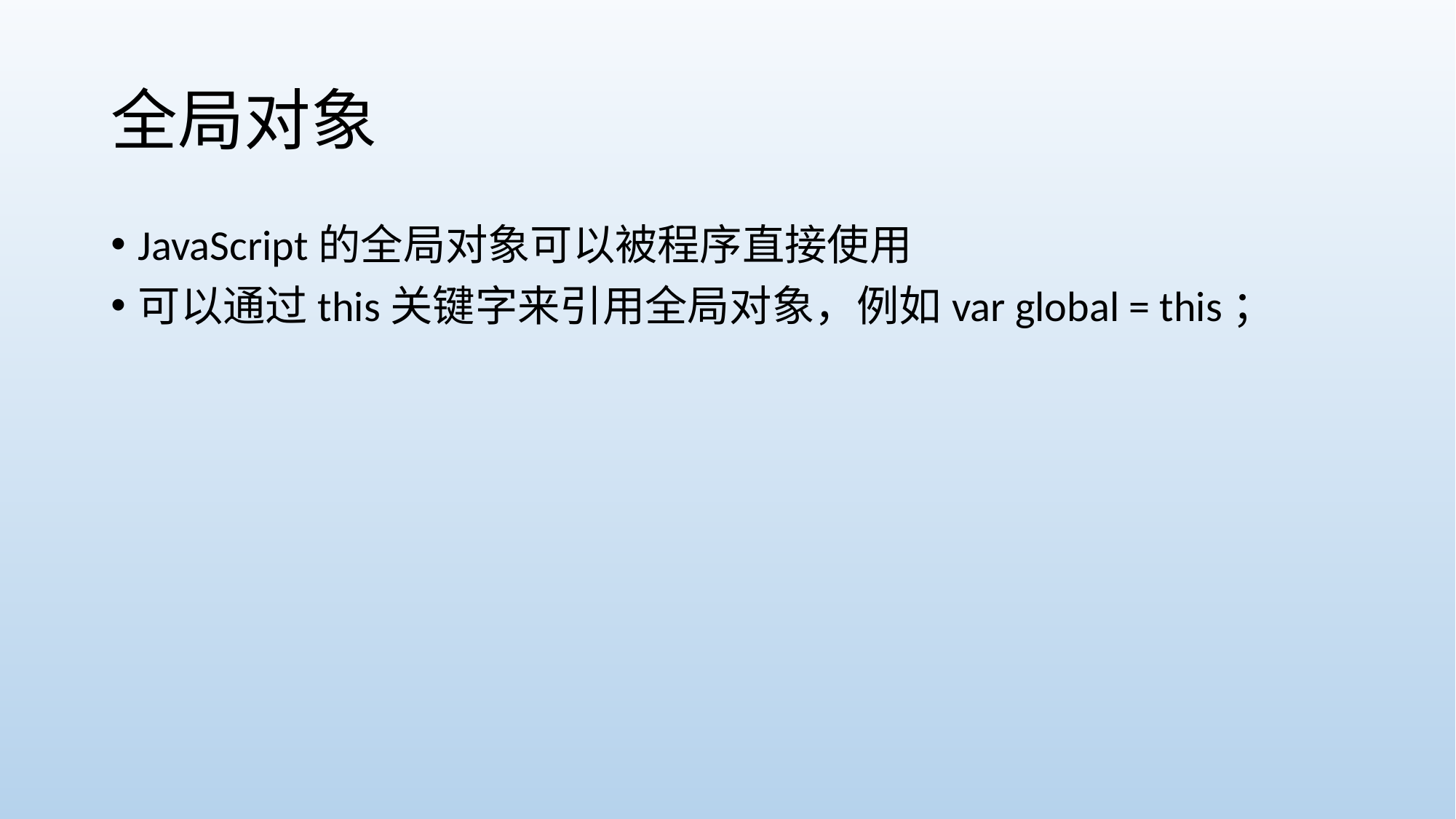

# 全局对象
JavaScript的全局对象可以被程序直接使用
可以通过this关键字来引用全局对象，例如var global = this；